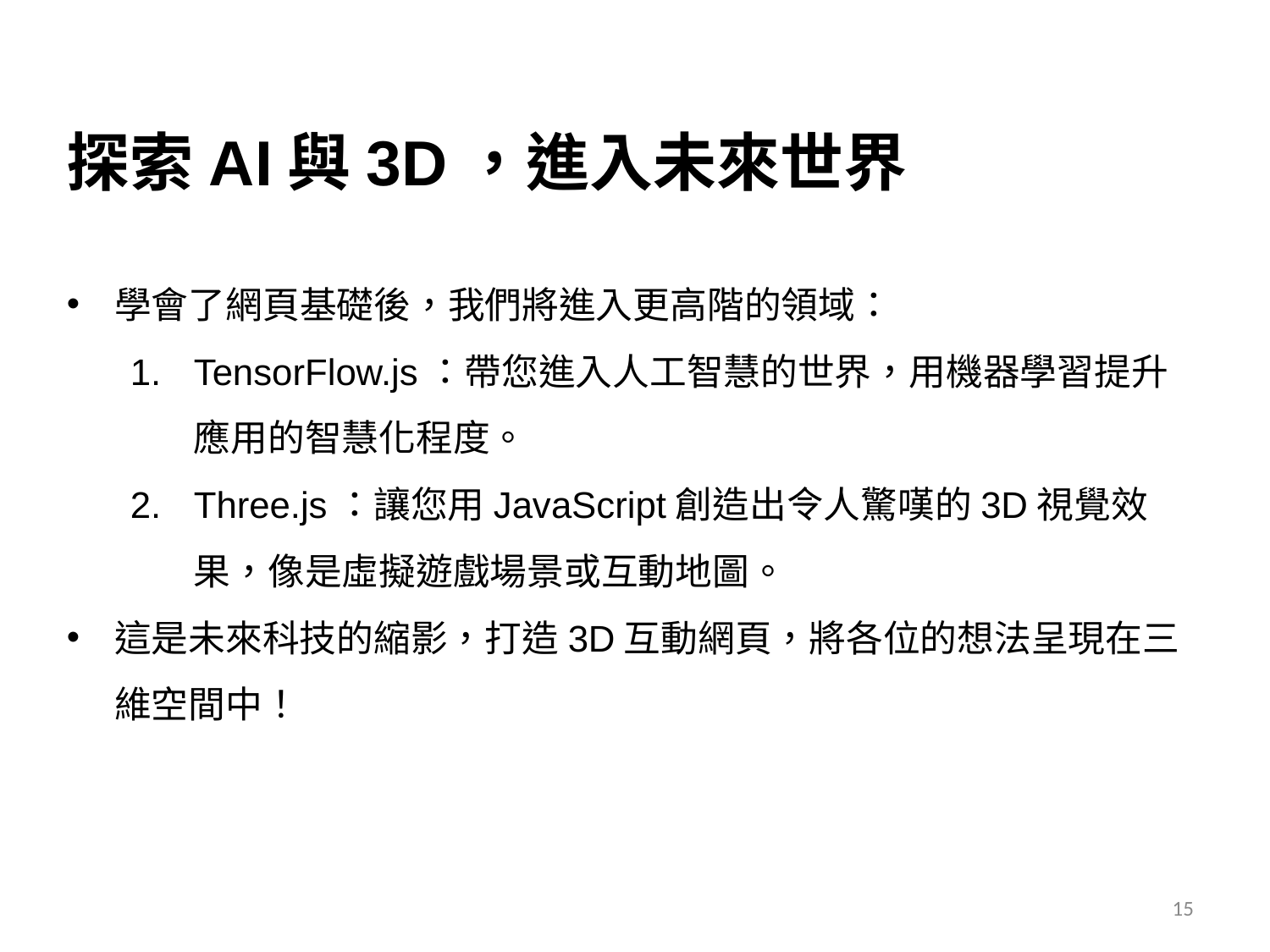

探索AI與3D，進入未來世界
學會了網頁基礎後，我們將進入更高階的領域：
TensorFlow.js：帶您進入人工智慧的世界，用機器學習提升應用的智慧化程度。
Three.js：讓您用JavaScript創造出令人驚嘆的3D視覺效果，像是虛擬遊戲場景或互動地圖。
這是未來科技的縮影，打造3D互動網頁，將各位的想法呈現在三維空間中！
15